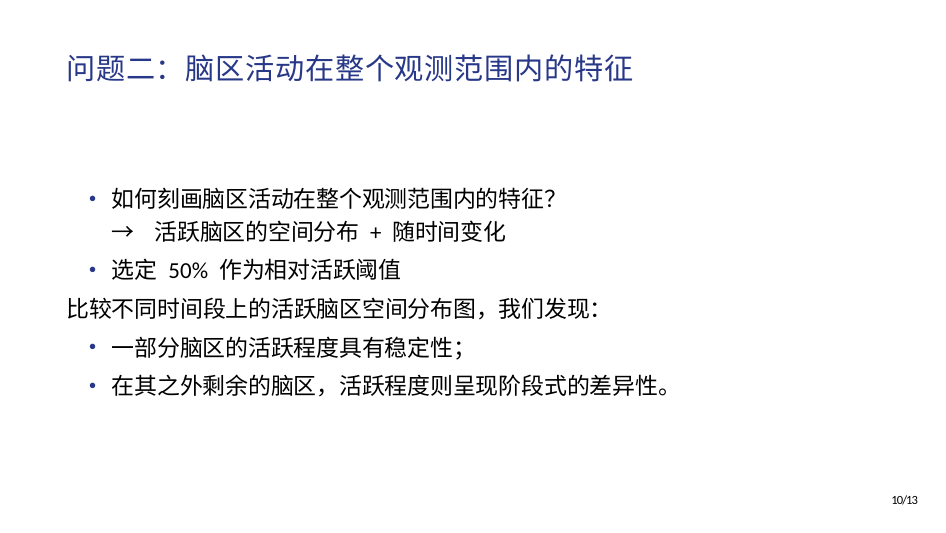

# 问题二：脑区活动在整个观测范围内的特征
如何刻画脑区活动在整个观测范围内的特征？
→ 活跃脑区的空间分布+ 随时间变化
选定 50% 作为相对活跃阈值
比较不同时间段上的活跃脑区空间分布图，我们发现：
一部分脑区的活跃程度具有稳定性；
在其之外剩余的脑区，活跃程度则呈现阶段式的差异性。
10/13